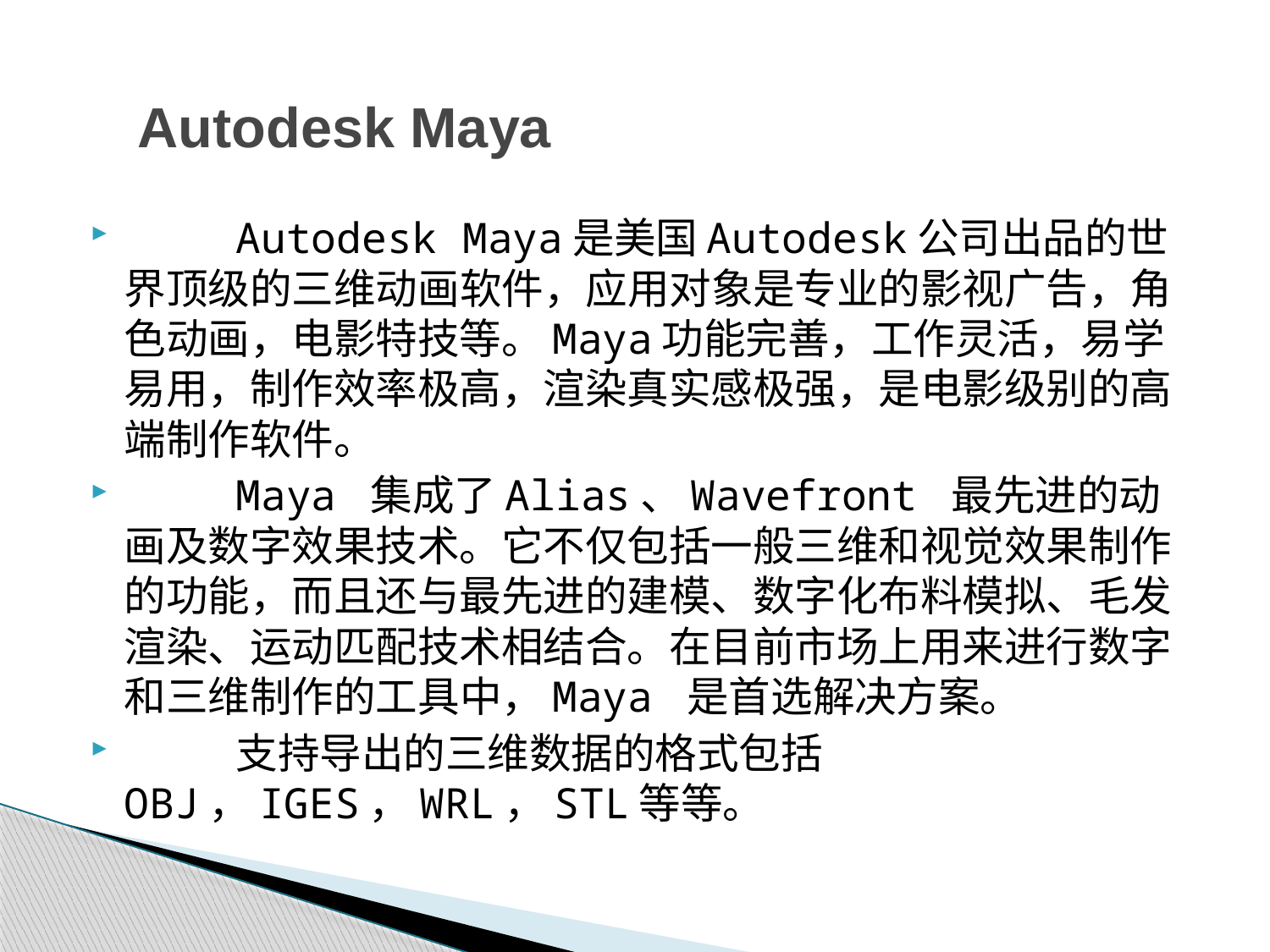

# Autodesk Maya
	Autodesk Maya是美国Autodesk公司出品的世界顶级的三维动画软件，应用对象是专业的影视广告，角色动画，电影特技等。Maya功能完善，工作灵活，易学易用，制作效率极高，渲染真实感极强，是电影级别的高端制作软件。
	Maya 集成了Alias、Wavefront 最先进的动画及数字效果技术。它不仅包括一般三维和视觉效果制作的功能，而且还与最先进的建模、数字化布料模拟、毛发渲染、运动匹配技术相结合。在目前市场上用来进行数字和三维制作的工具中，Maya 是首选解决方案。
	支持导出的三维数据的格式包括OBJ，IGES，WRL，STL等等。